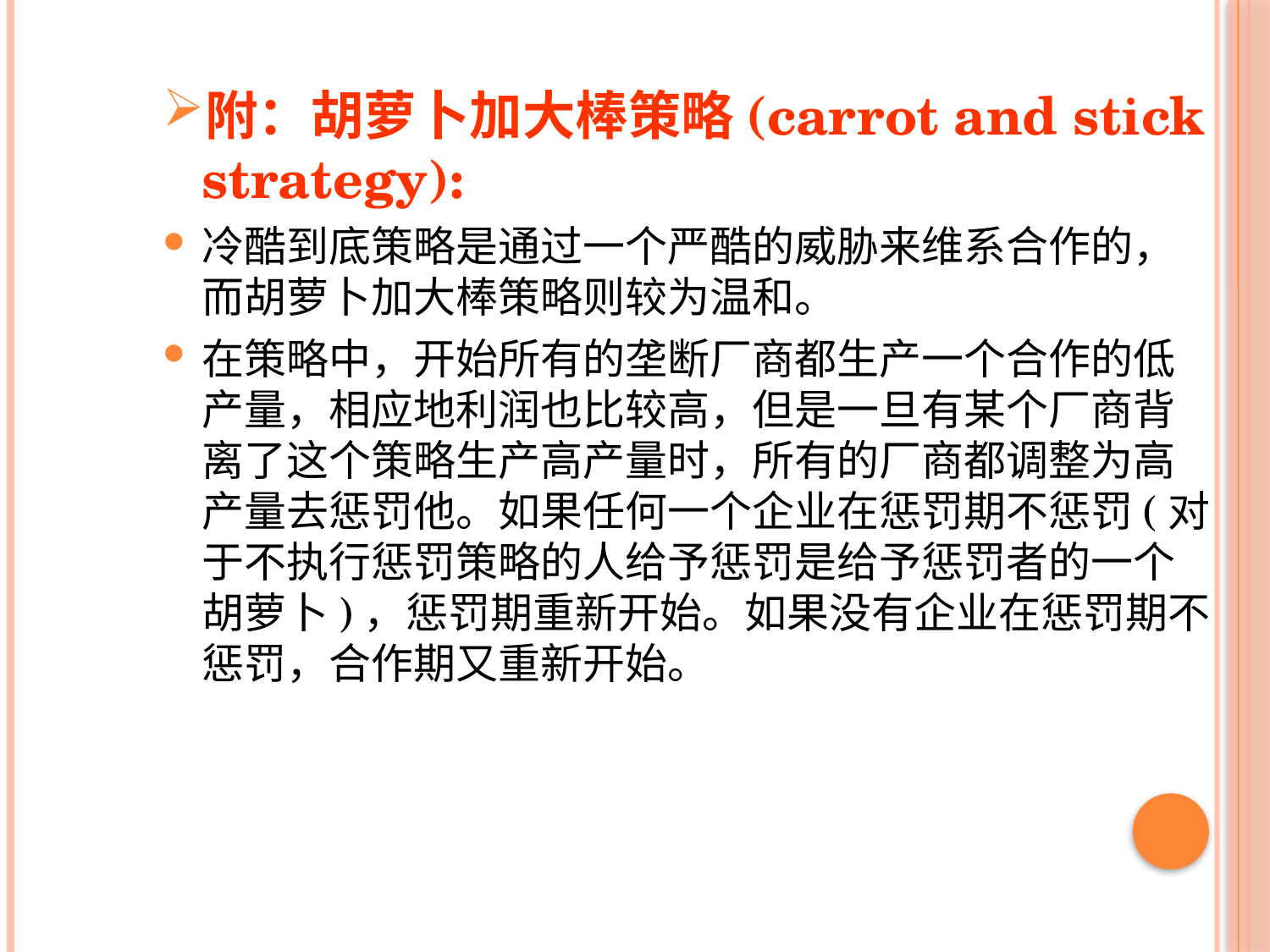

附：胡萝卜加大棒策略(carrot and stick strategy):
冷酷到底策略是通过一个严酷的威胁来维系合作的，而胡萝卜加大棒策略则较为温和。
在策略中，开始所有的垄断厂商都生产一个合作的低产量，相应地利润也比较高，但是一旦有某个厂商背离了这个策略生产高产量时，所有的厂商都调整为高产量去惩罚他。如果任何一个企业在惩罚期不惩罚(对于不执行惩罚策略的人给予惩罚是给予惩罚者的一个胡萝卜)，惩罚期重新开始。如果没有企业在惩罚期不惩罚，合作期又重新开始。